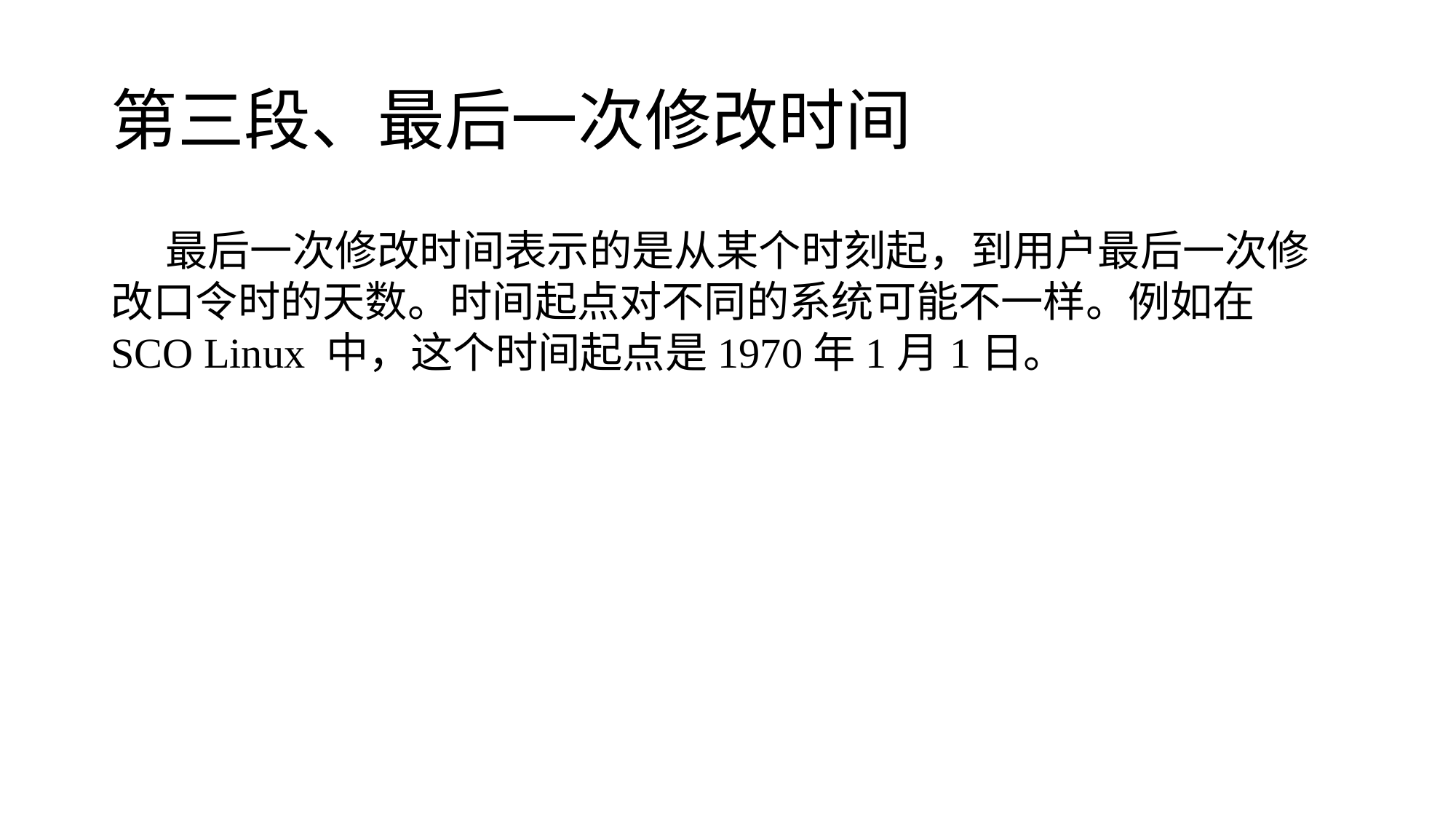

# 第三段、最后一次修改时间
最后一次修改时间表示的是从某个时刻起，到用户最后一次修改口令时的天数。时间起点对不同的系统可能不一样。例如在SCO Linux 中，这个时间起点是1970年1月1日。